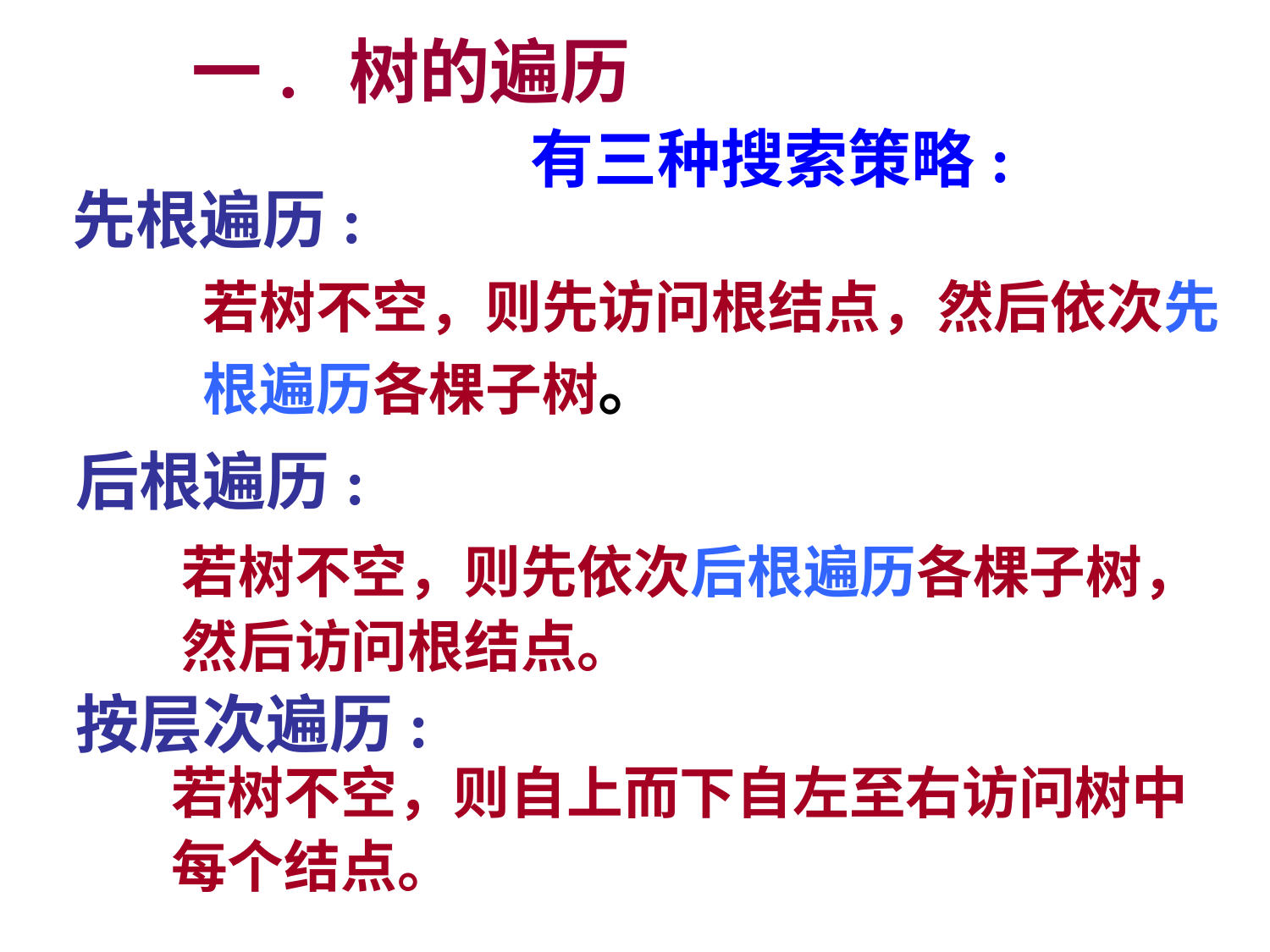

一.  树的遍历
                    有三种搜索策略:
先根遍历:
若树不空，则先访问根结点，然后依次先根遍历各棵子树。
后根遍历:
若树不空，则先依次后根遍历各棵子树，然后访问根结点。
按层次遍历:
若树不空，则自上而下自左至右访问树中每个结点。